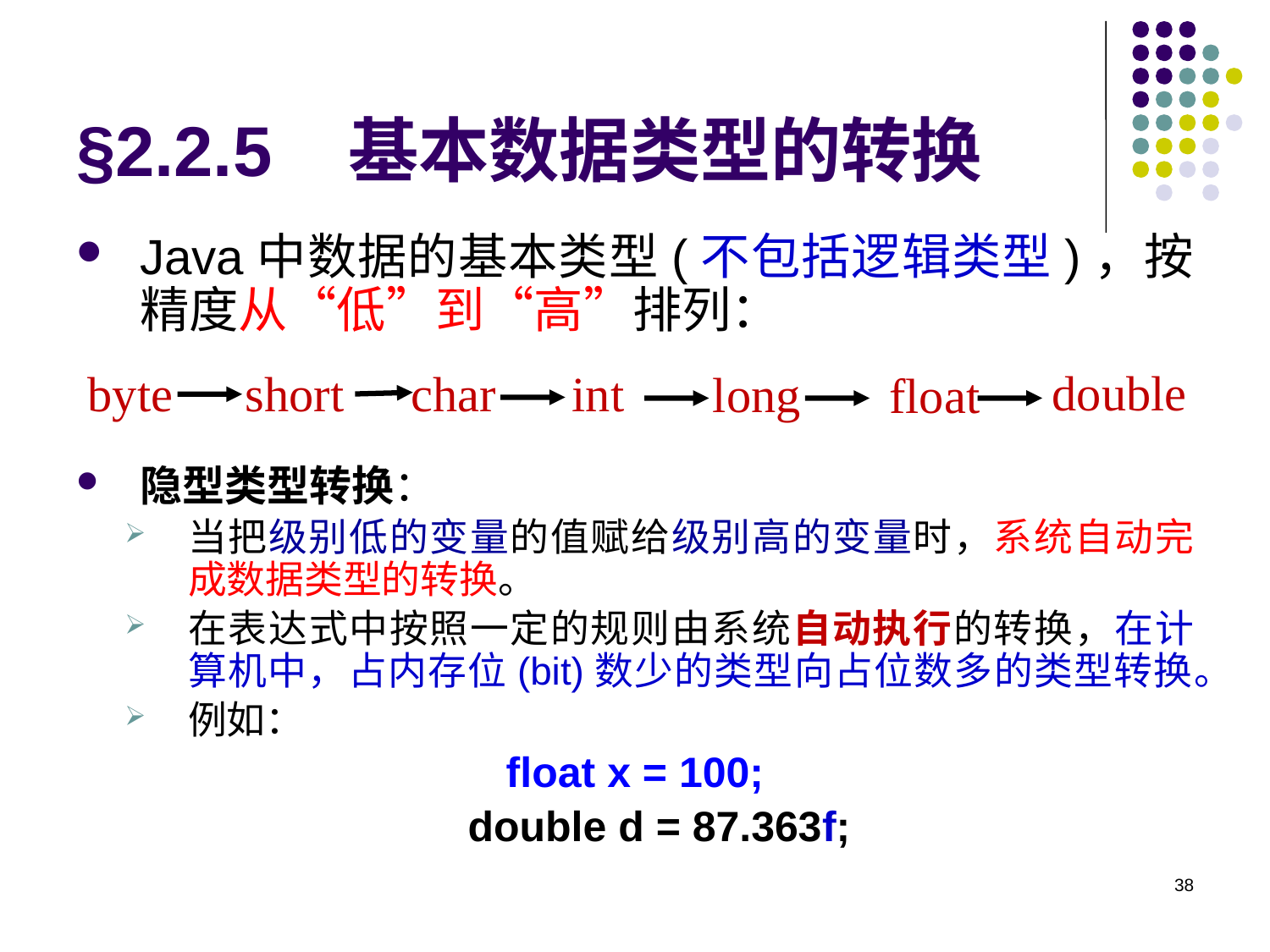

# §2.2.5   基本数据类型的转换
Java中数据的基本类型(不包括逻辑类型)，按精度从“低”到“高”排列：

隐型类型转换：
当把级别低的变量的值赋给级别高的变量时，系统自动完成数据类型的转换。
在表达式中按照一定的规则由系统自动执行的转换，在计算机中，占内存位(bit)数少的类型向占位数多的类型转换。
例如：
 float x = 100;
double d = 87.363f;

double
char
int
byte
short
long
float

38